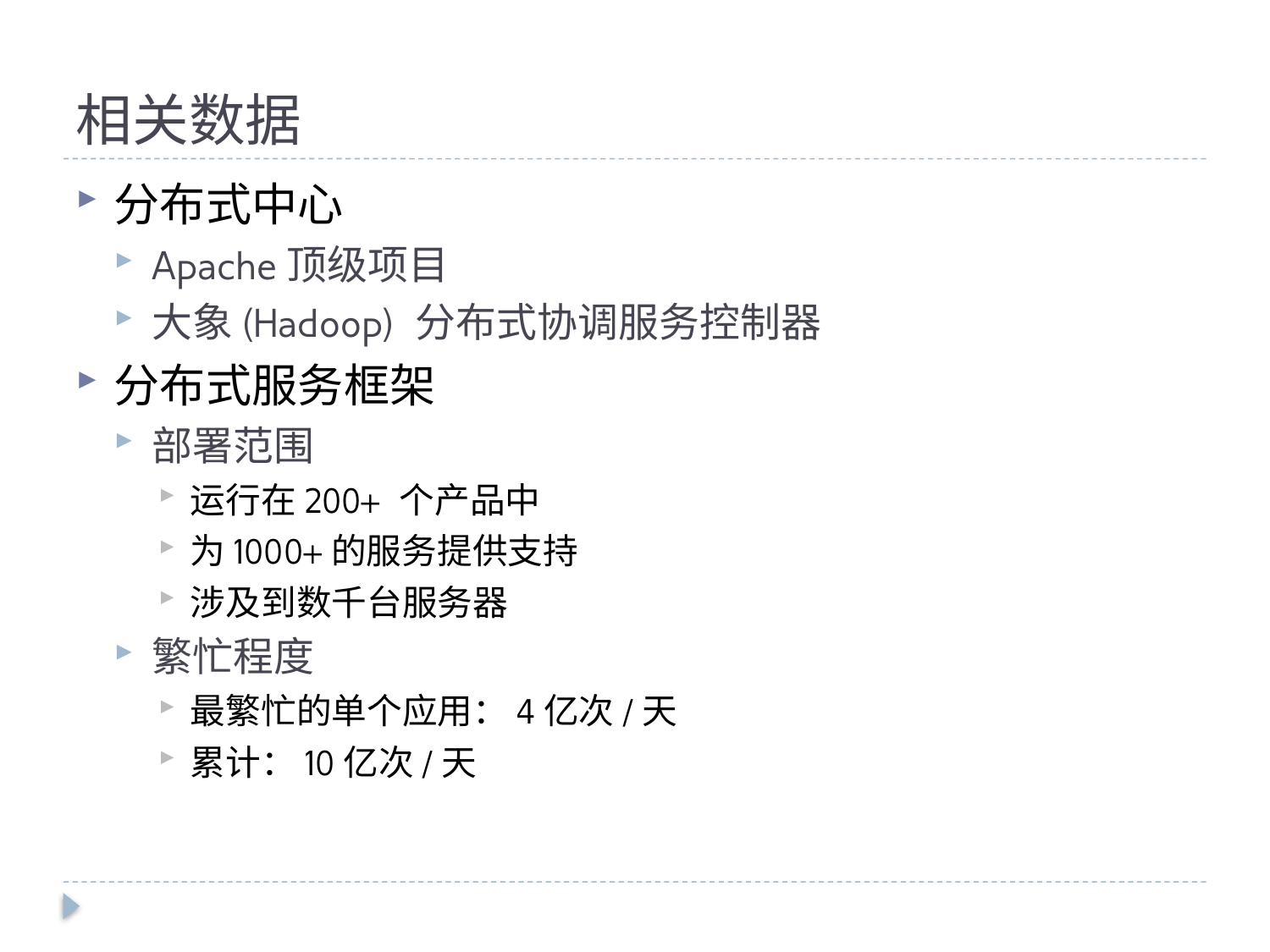

# 相关数据
分布式中心
Apache顶级项目
大象(Hadoop) 分布式协调服务控制器
分布式服务框架
部署范围
运行在200+ 个产品中
为1000+的服务提供支持
涉及到数千台服务器
繁忙程度
最繁忙的单个应用：4亿次/天
累计：10亿次/天